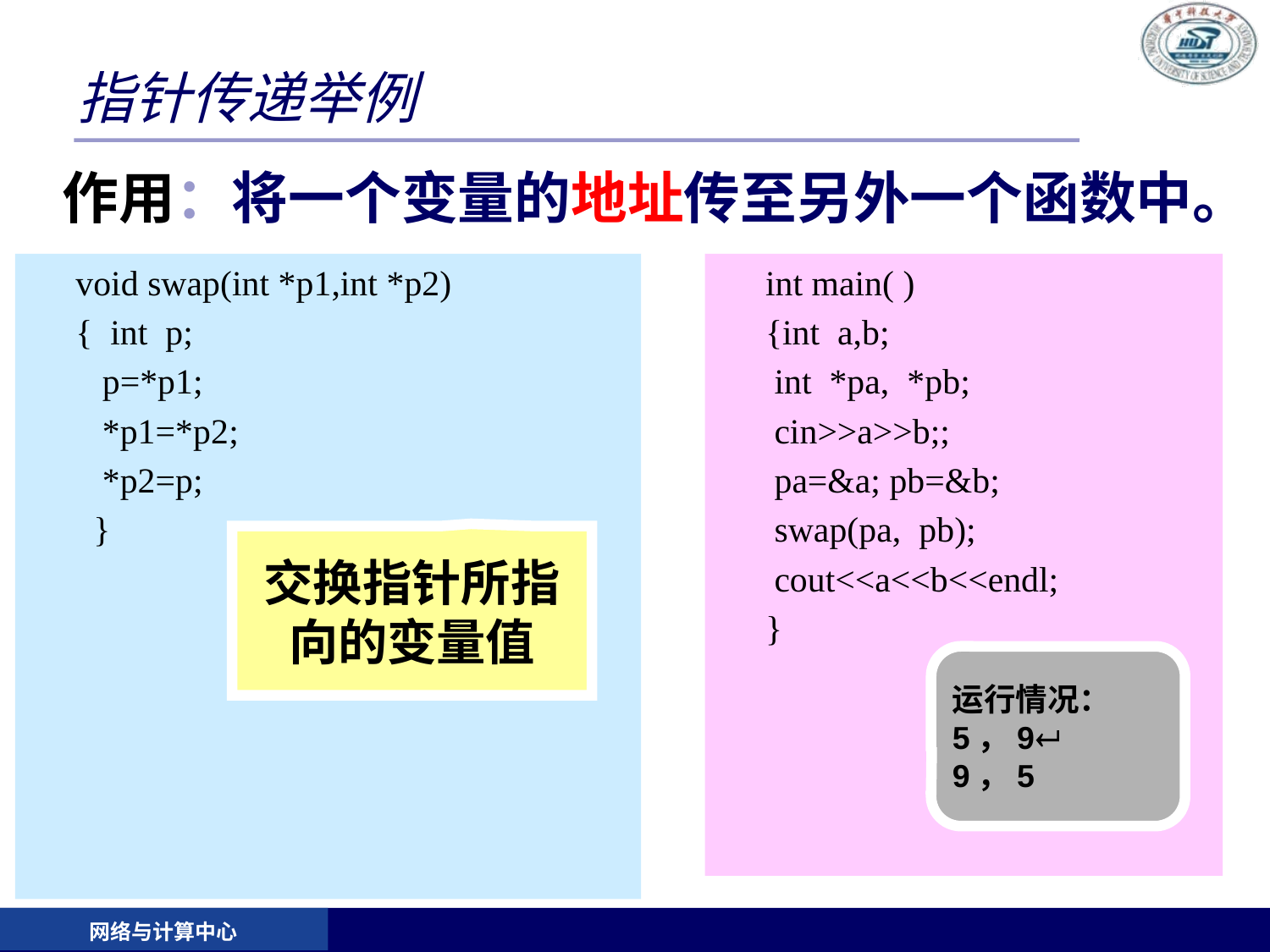

# 指针传递举例
  作用：将一个变量的地址传至另外一个函数中。
void swap(int *p1,int *p2)
{  int  p;
   p=*p1;
   *p1=*p2;
   *p2=p;
  }
int main( )
{int  a,b;
 int  *pa,  *pb;
 cin>>a>>b;;
 pa=&a; pb=&b;
 swap(pa,  pb);
 cout<<a<<b<<endl;
}
交换指针所指
向的变量值
运行情况：
5，9↵
9，5
网络与计算中心